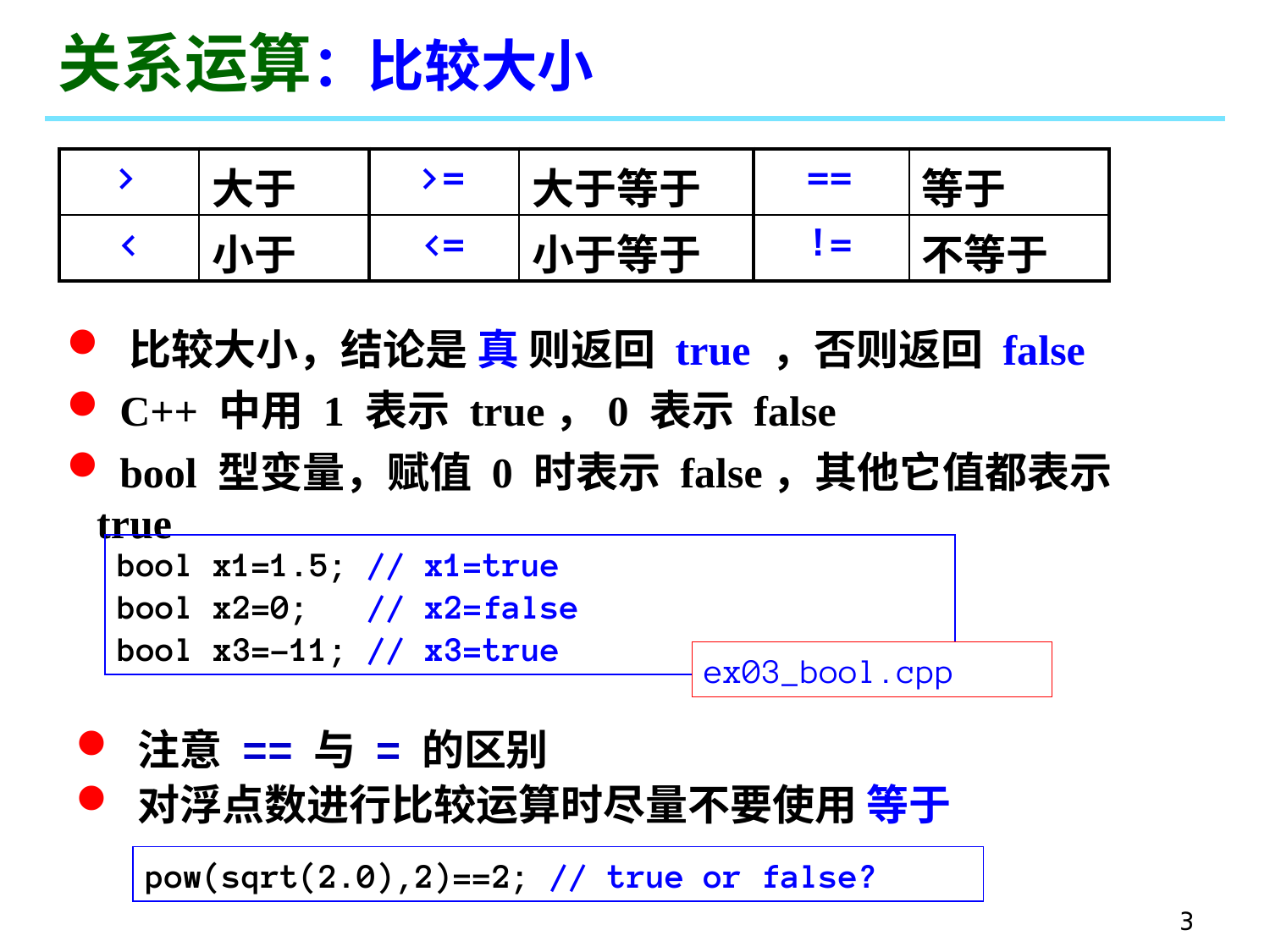

# 关系运算：比较大小
| > | 大于 | >= | 大于等于 | == | 等于 |
| --- | --- | --- | --- | --- | --- |
| < | 小于 | <= | 小于等于 | != | 不等于 |
 比较大小，结论是 真 则返回 true ，否则返回 false
 C++ 中用 1 表示 true，0 表示 false
 bool 型变量，赋值 0 时表示 false，其他它值都表示 true
bool x1=1.5; // x1=true
bool x2=0;   // x2=false
bool x3=-11; // x3=true
ex03_bool.cpp
 注意 == 与 = 的区别
 对浮点数进行比较运算时尽量不要使用 等于
pow(sqrt(2.0),2)==2; // true or false?
3